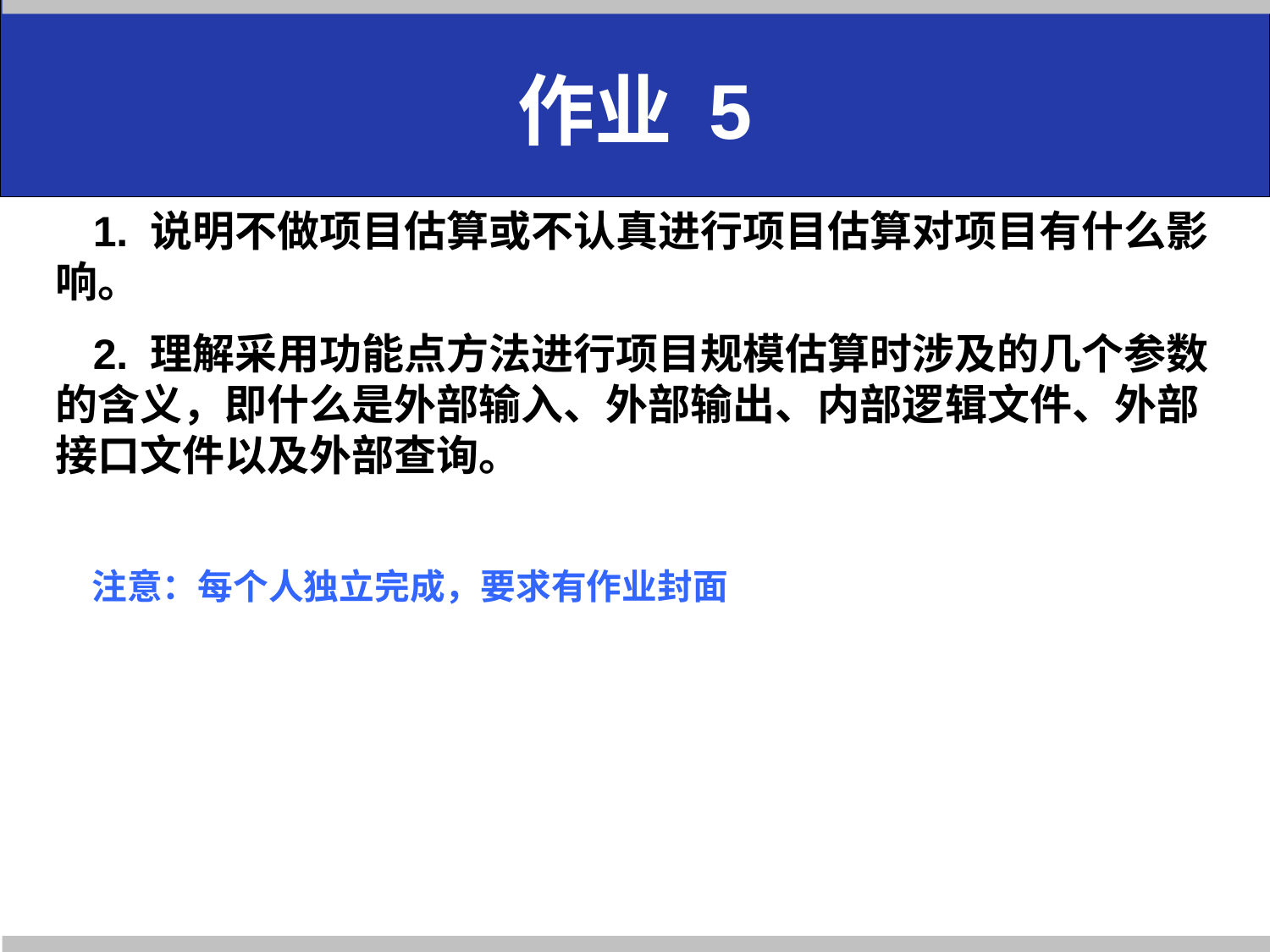

# 作业 5
1. 说明不做项目估算或不认真进行项目估算对项目有什么影响。
2. 理解采用功能点方法进行项目规模估算时涉及的几个参数的含义，即什么是外部输入、外部输出、内部逻辑文件、外部接口文件以及外部查询。

注意：每个人独立完成，要求有作业封面
2